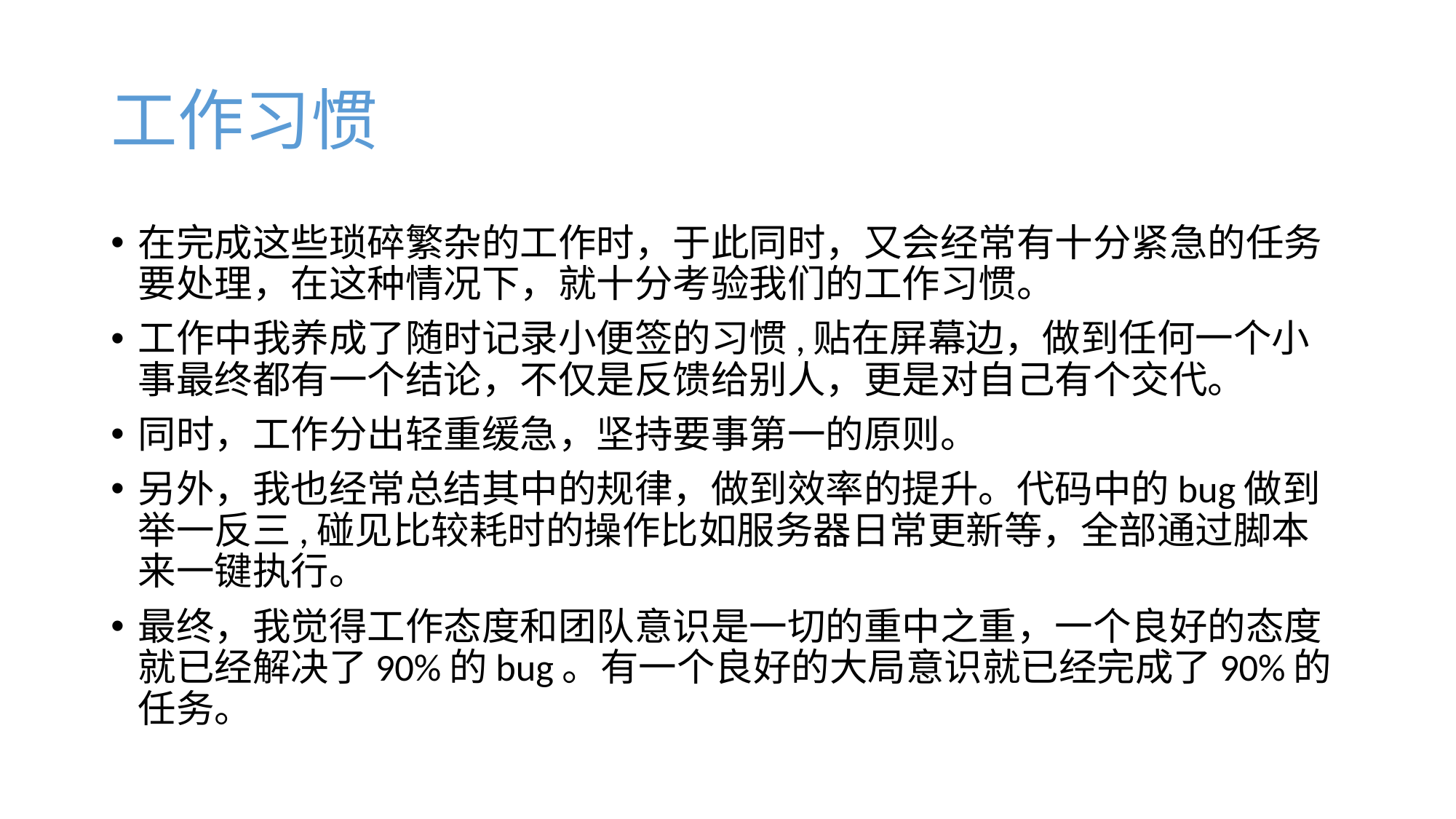

# 工作习惯
在完成这些琐碎繁杂的工作时，于此同时，又会经常有十分紧急的任务要处理，在这种情况下，就十分考验我们的工作习惯。
工作中我养成了随时记录小便签的习惯,贴在屏幕边，做到任何一个小事最终都有一个结论，不仅是反馈给别人，更是对自己有个交代。
同时，工作分出轻重缓急，坚持要事第一的原则。
另外，我也经常总结其中的规律，做到效率的提升。代码中的bug做到举一反三,碰见比较耗时的操作比如服务器日常更新等，全部通过脚本来一键执行。
最终，我觉得工作态度和团队意识是一切的重中之重，一个良好的态度就已经解决了90%的bug。有一个良好的大局意识就已经完成了90%的任务。